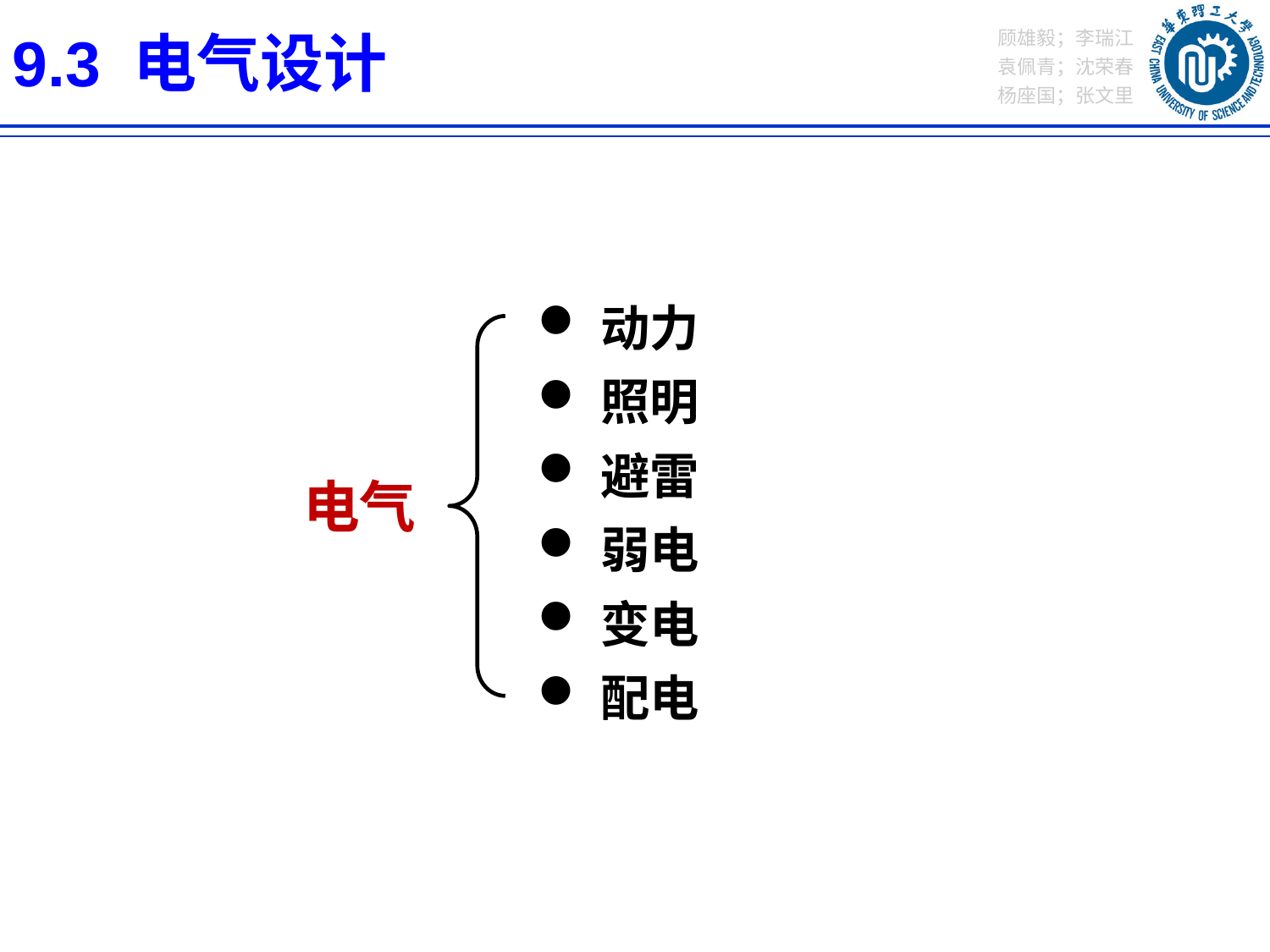

9.3 电气设计
动力
照明
避雷
弱电
变电
配电

电气